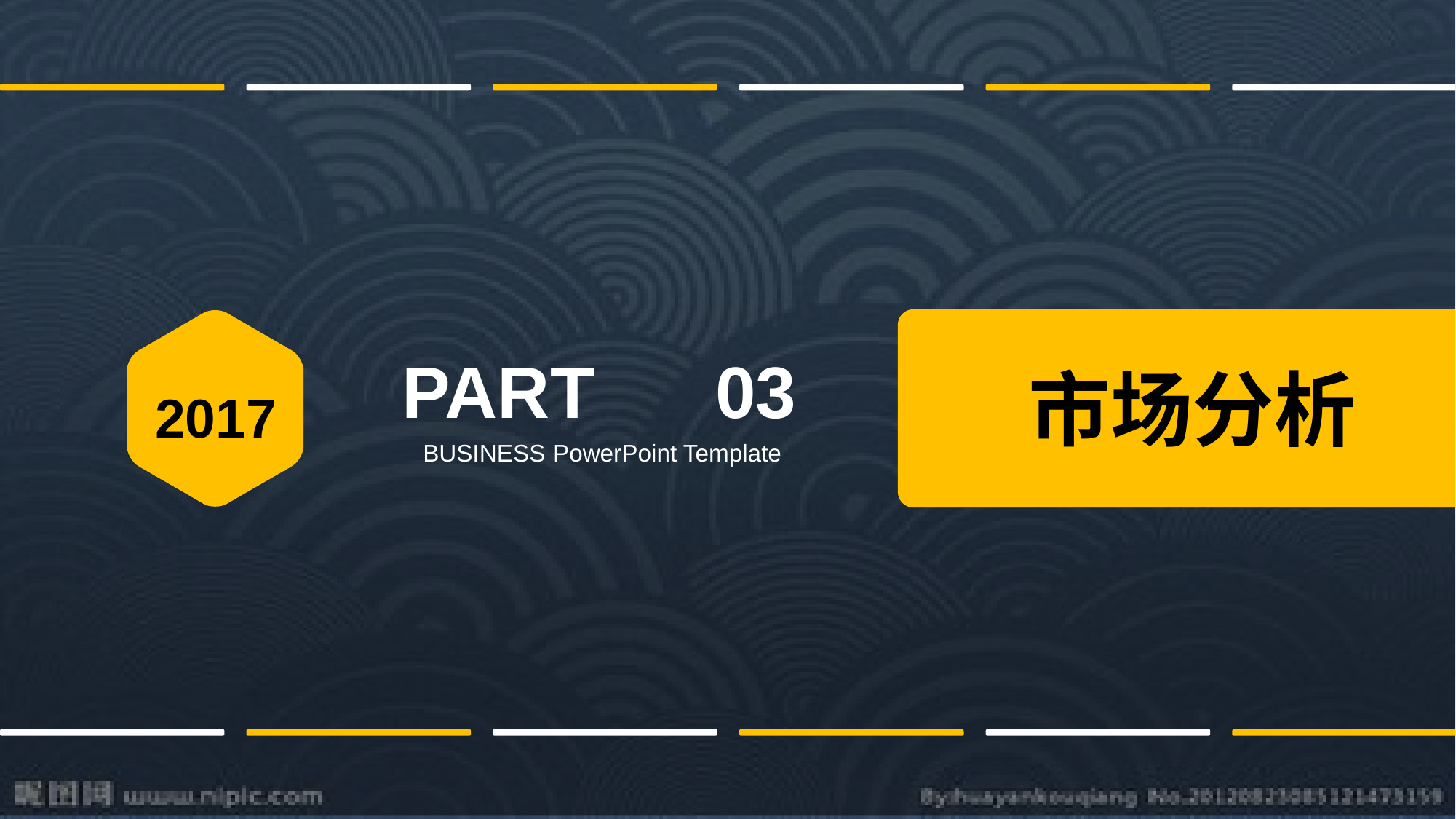

PART      03
市场分析
2017
                    BUSINESS PowerPoint Template